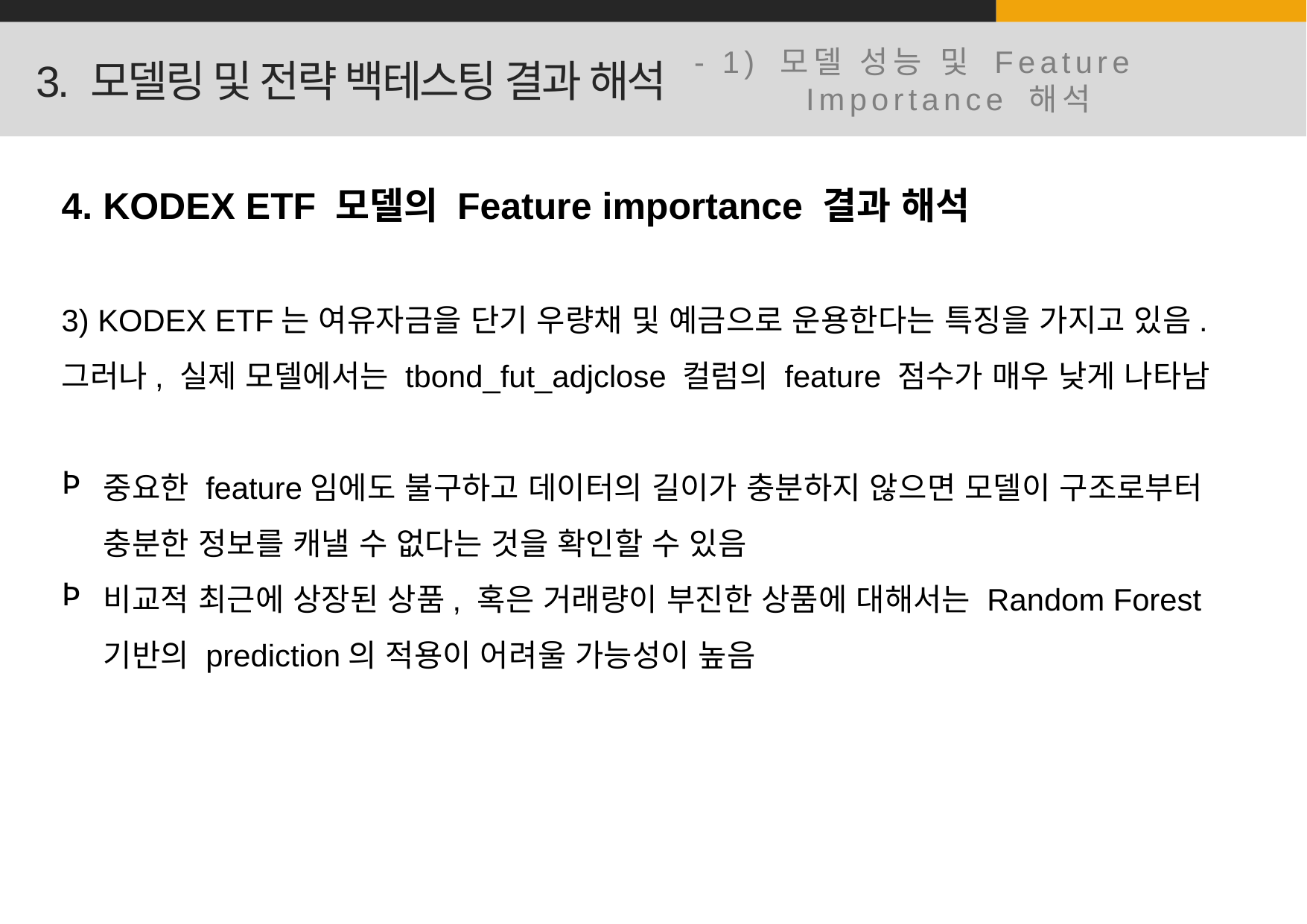

- 1) 모델 성능 및 Feature 	Importance 해석
3. 모델링 및 전략 백테스팅 결과 해석
4. KODEX ETF 모델의 Feature importance 결과 해석

3) KODEX ETF는 여유자금을 단기 우량채 및 예금으로 운용한다는 특징을 가지고 있음.
그러나, 실제 모델에서는 tbond_fut_adjclose 컬럼의 feature 점수가 매우 낮게 나타남

중요한 feature임에도 불구하고 데이터의 길이가 충분하지 않으면 모델이 구조로부터 충분한 정보를 캐낼 수 없다는 것을 확인할 수 있음
비교적 최근에 상장된 상품, 혹은 거래량이 부진한 상품에 대해서는 Random Forest 기반의 prediction의 적용이 어려울 가능성이 높음